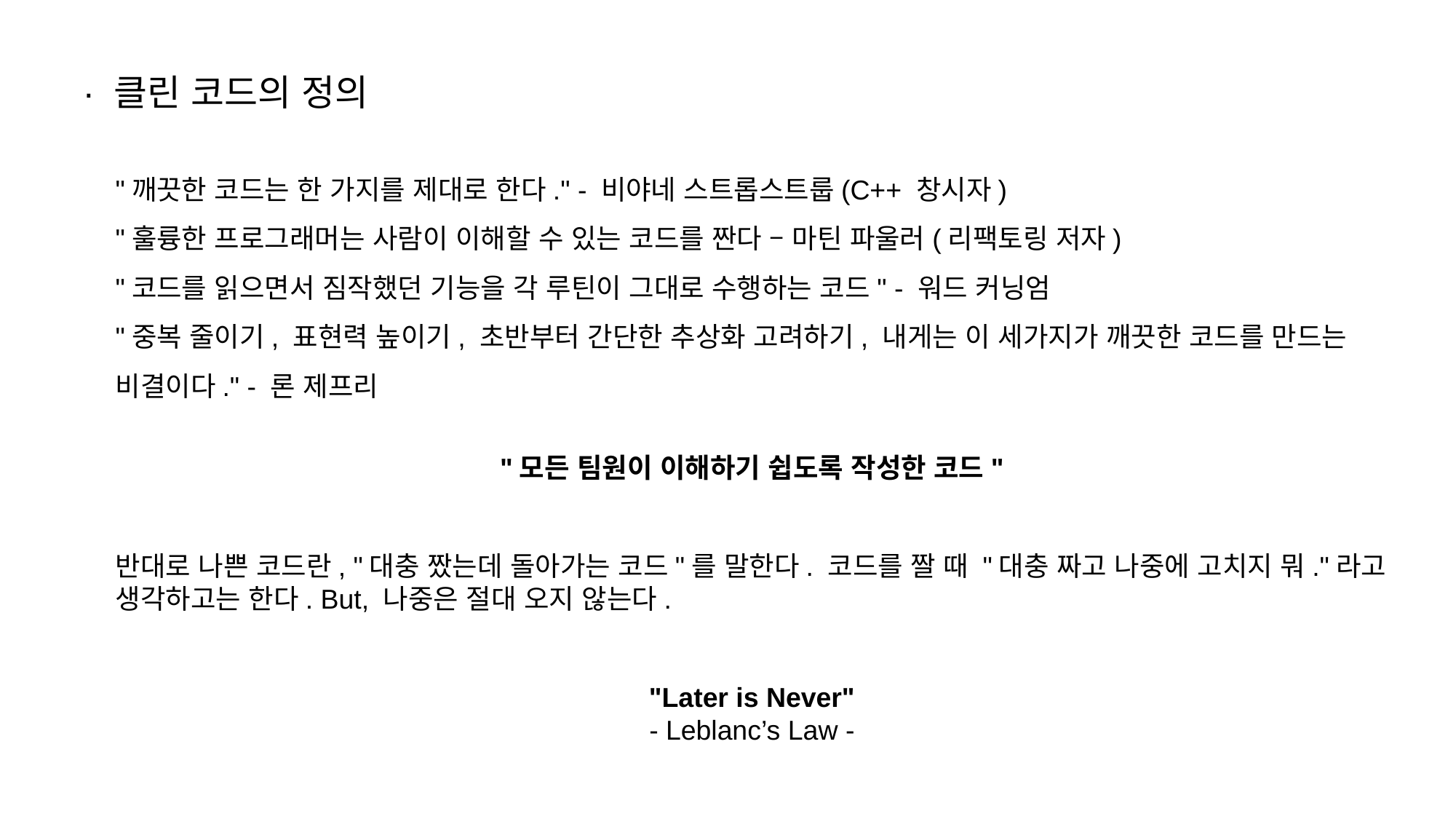

# · 클린 코드의 정의
"깨끗한 코드는 한 가지를 제대로 한다." - 비야네 스트롭스트룹(C++ 창시자)
"훌륭한 프로그래머는 사람이 이해할 수 있는 코드를 짠다 – 마틴 파울러(리팩토링 저자)
"코드를 읽으면서 짐작했던 기능을 각 루틴이 그대로 수행하는 코드" - 워드 커닝엄
"중복 줄이기, 표현력 높이기, 초반부터 간단한 추상화 고려하기, 내게는 이 세가지가 깨끗한 코드를 만드는 비결이다." - 론 제프리
"모든 팀원이 이해하기 쉽도록 작성한 코드"

반대로 나쁜 코드란, "대충 짰는데 돌아가는 코드"를 말한다. 코드를 짤 때 "대충 짜고 나중에 고치지 뭐."라고 생각하고는 한다. But, 나중은 절대 오지 않는다.
"Later is Never"
- Leblanc’s Law -